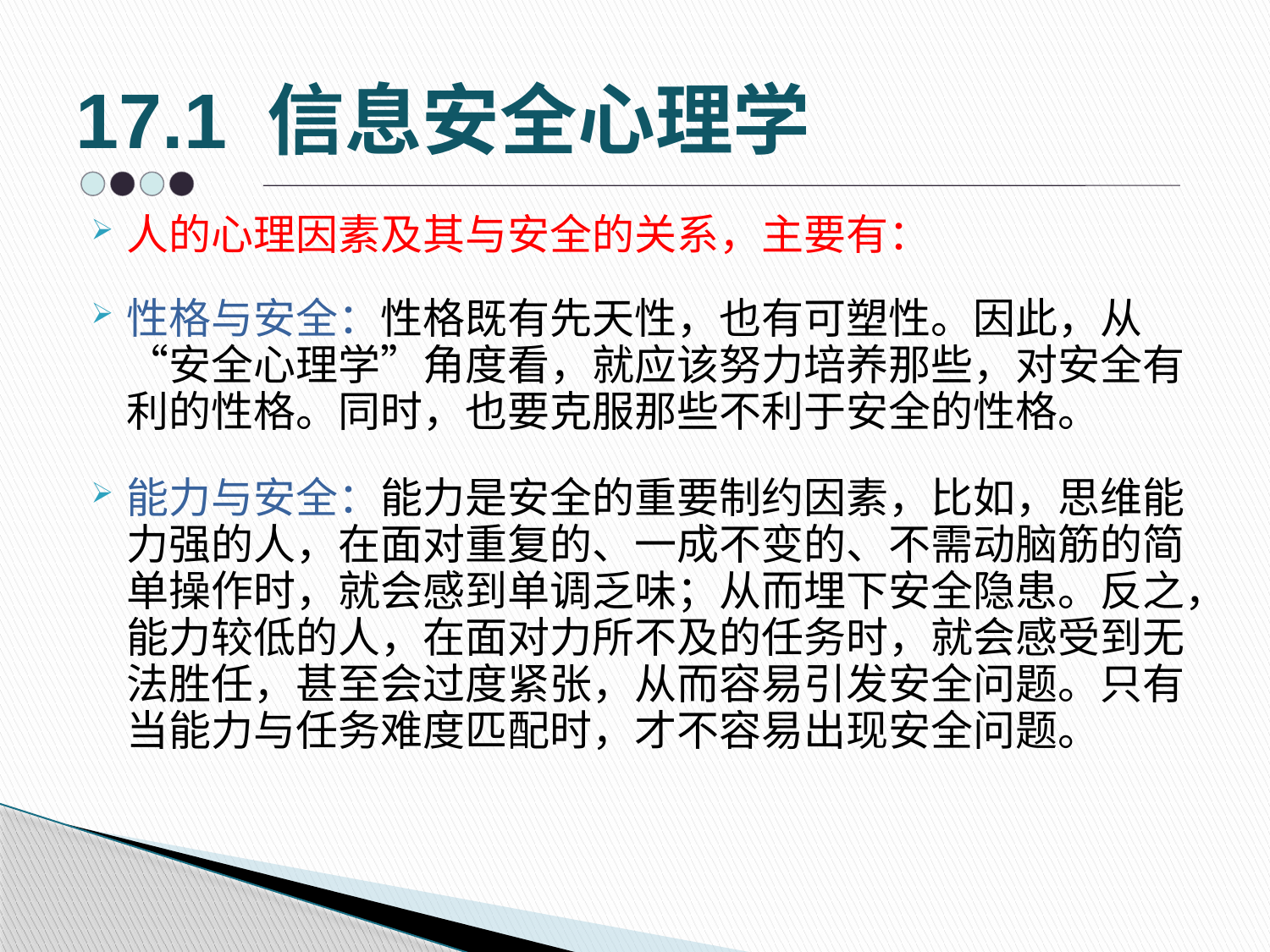

# 17.1 信息安全心理学

人的心理因素及其与安全的关系，主要有：

性格与安全：性格既有先天性，也有可塑性。因此，从“安全心理学”角度看，就应该努力培养那些，对安全有利的性格。同时，也要克服那些不利于安全的性格。

能力与安全：能力是安全的重要制约因素，比如，思维能力强的人，在面对重复的、一成不变的、不需动脑筋的简单操作时，就会感到单调乏味；从而埋下安全隐患。反之，能力较低的人，在面对力所不及的任务时，就会感受到无法胜任，甚至会过度紧张，从而容易引发安全问题。只有当能力与任务难度匹配时，才不容易出现安全问题。